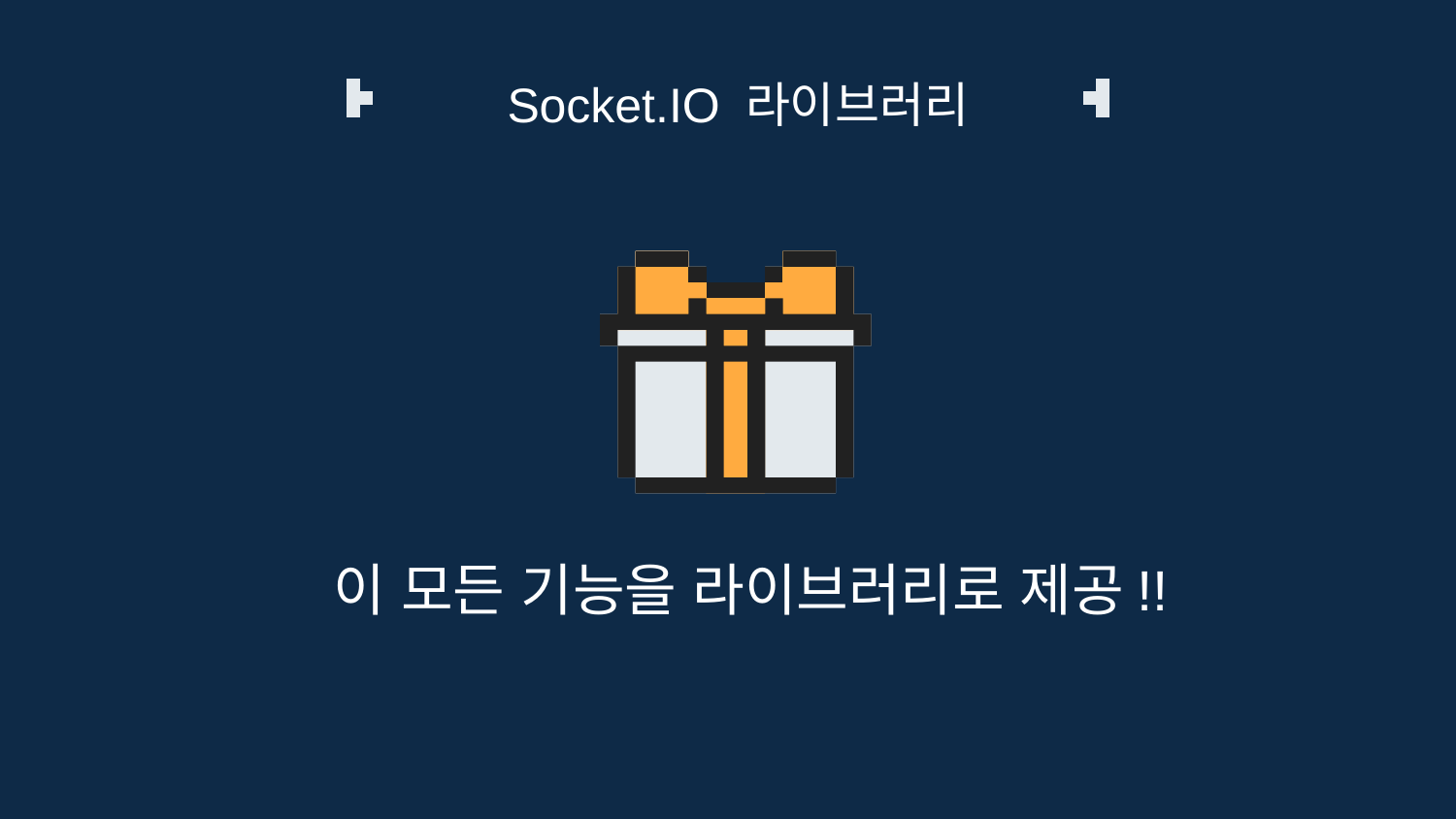

Socket.IO 라이브러리

이 모든 기능을 라이브러리로 제공!!